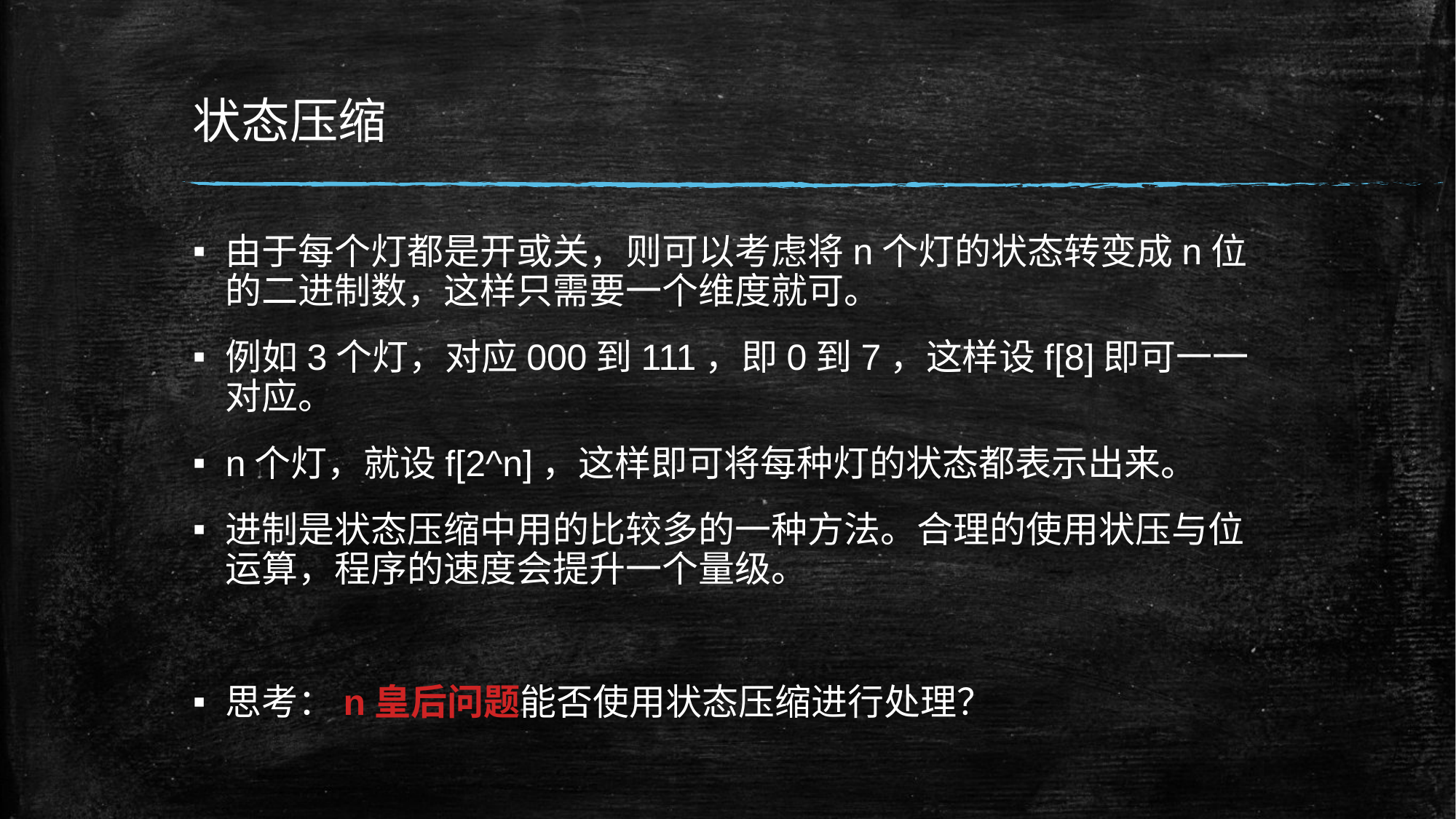

# 状态压缩
由于每个灯都是开或关，则可以考虑将n个灯的状态转变成n位的二进制数，这样只需要一个维度就可。
例如3个灯，对应000到111，即0到7，这样设f[8]即可一一对应。
n个灯，就设f[2^n]，这样即可将每种灯的状态都表示出来。
进制是状态压缩中用的比较多的一种方法。合理的使用状压与位运算，程序的速度会提升一个量级。

思考：n皇后问题能否使用状态压缩进行处理？